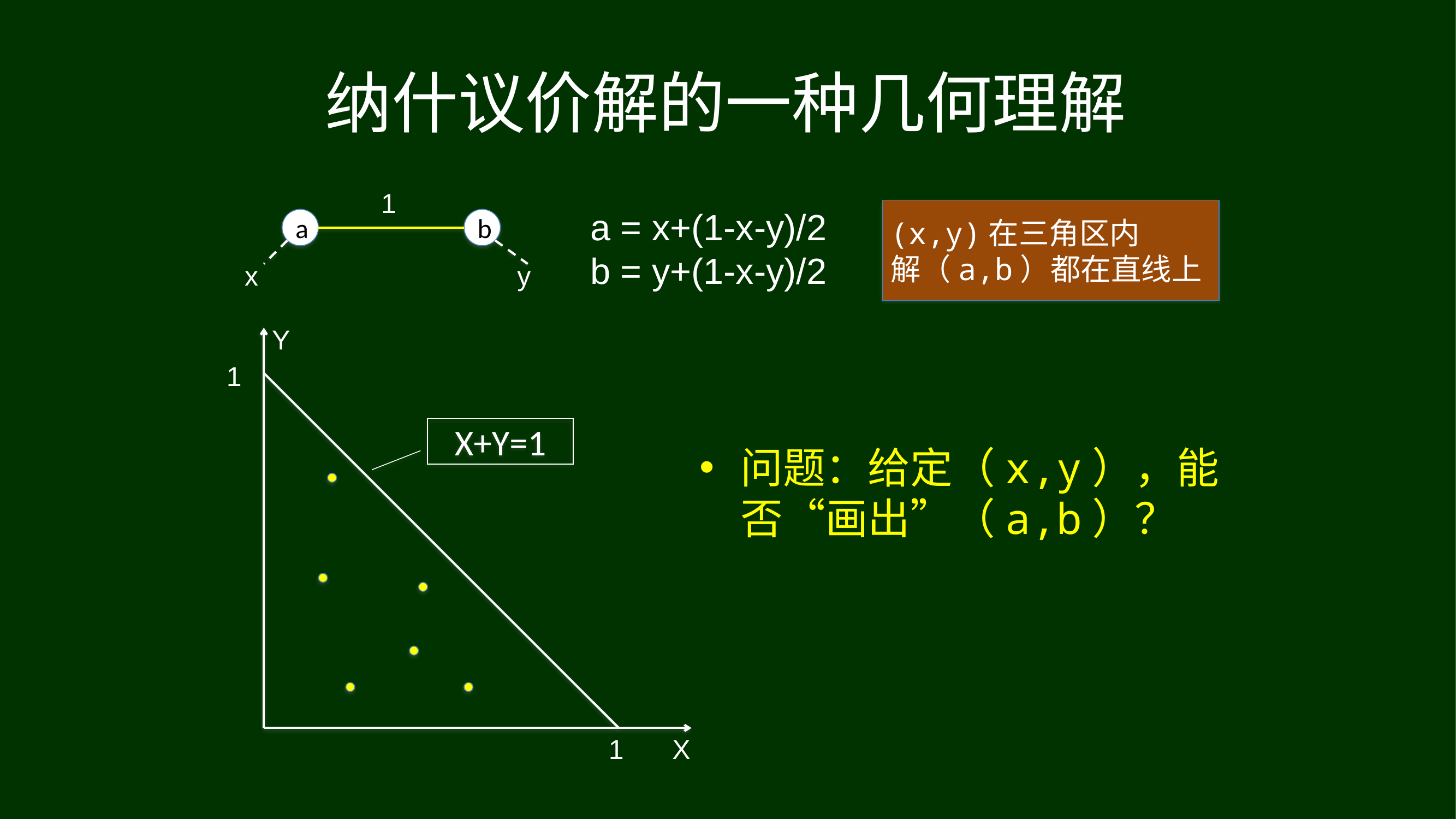

# 纳什议价解的一种几何理解
1
(x,y)在三角区内
解（a,b）都在直线上
a = x+(1-x-y)/2
b = y+(1-x-y)/2
a
b
x                                  y
Y
1
X+Y=1
问题：给定（x,y），能否“画出”（a,b）？

1
X